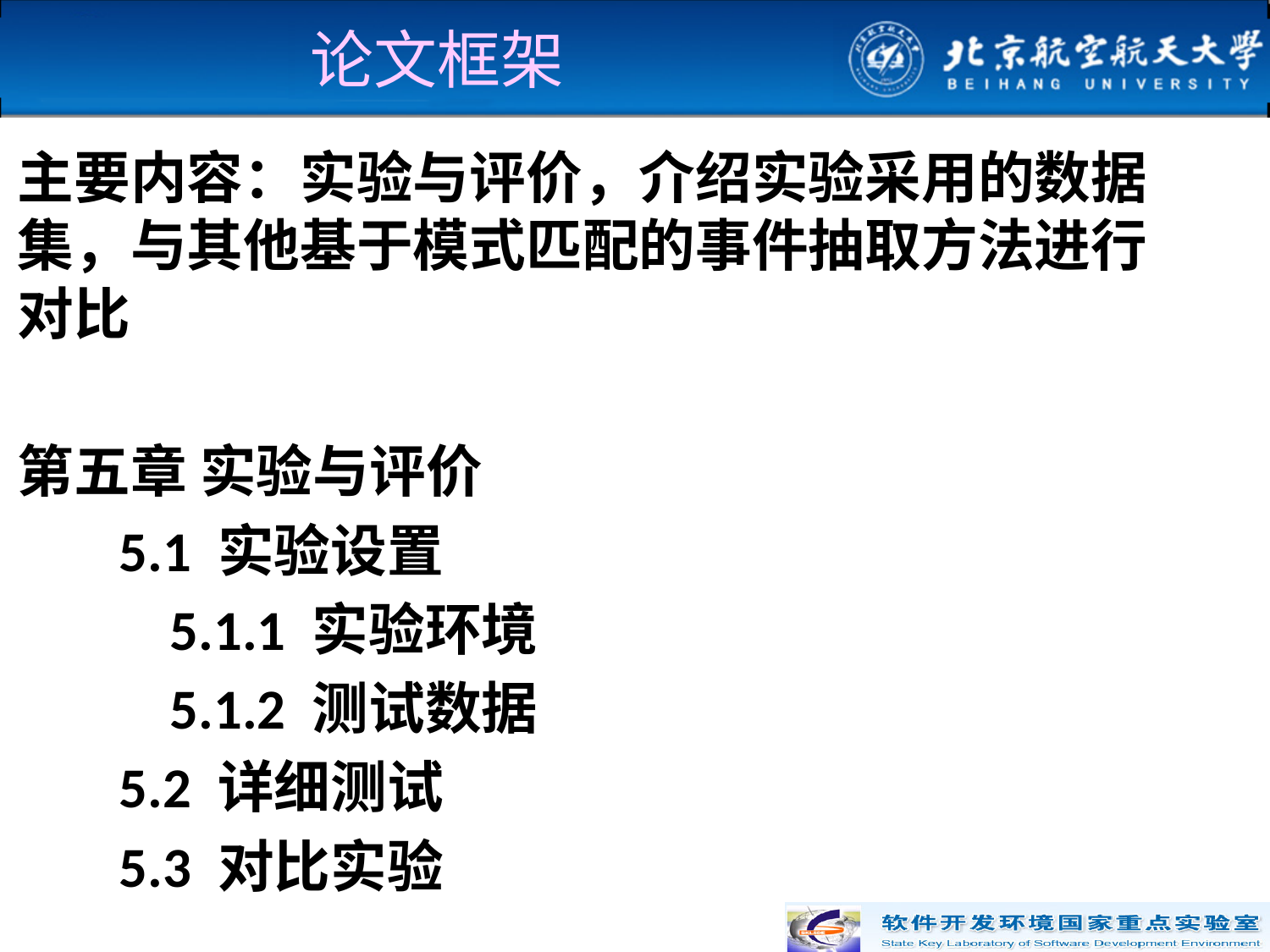

# 论文框架
主要内容：实验与评价，介绍实验采用的数据集，与其他基于模式匹配的事件抽取方法进行对比

第五章 实验与评价
        5.1 实验设置
            5.1.1 实验环境
            5.1.2 测试数据
        5.2 详细测试
        5.3 对比实验